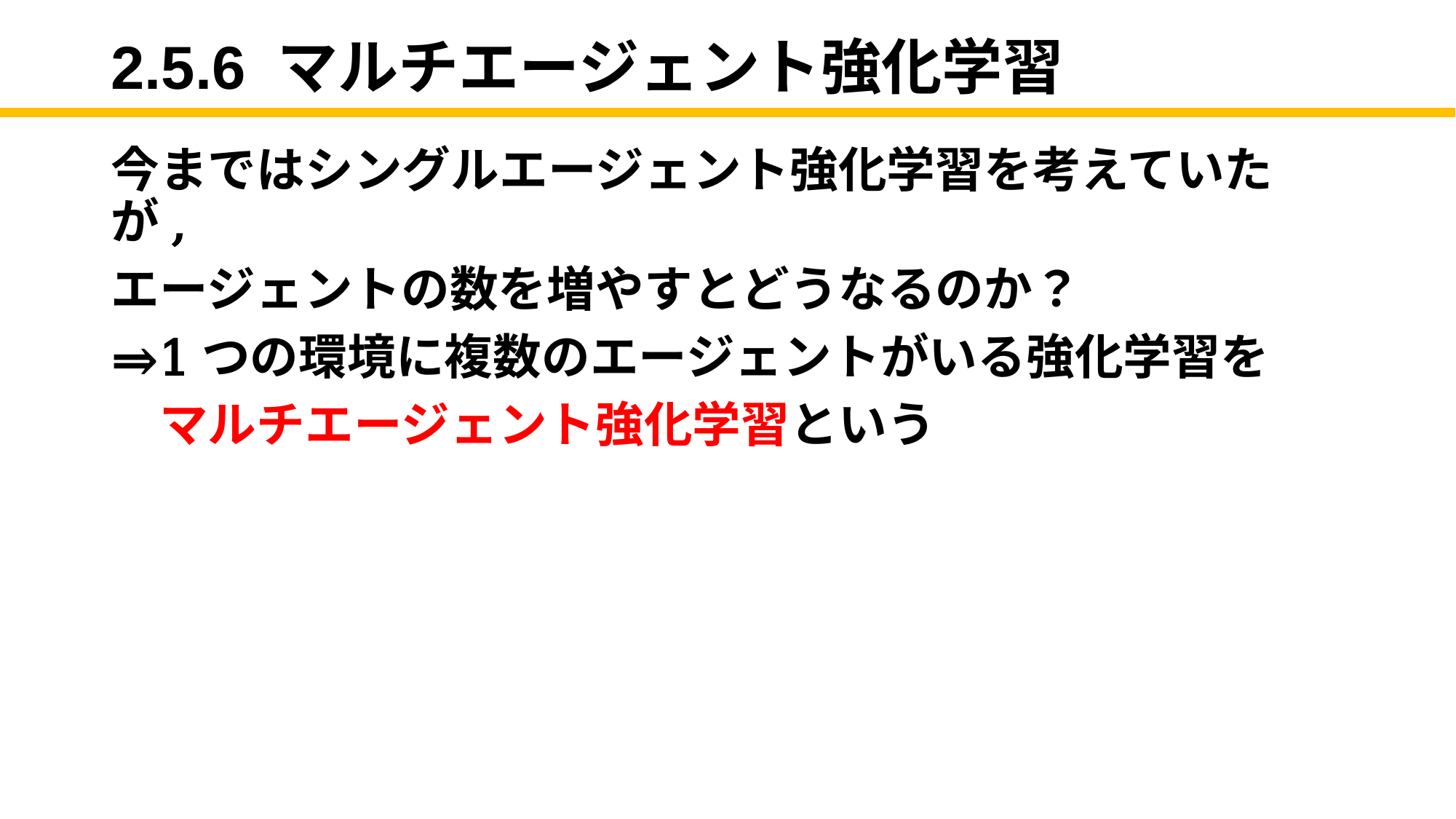

# 2.5.6 マルチエージェント強化学習
今まではシングルエージェント強化学習を考えていたが,
エージェントの数を増やすとどうなるのか？
⇒1つの環境に複数のエージェントがいる強化学習を
　マルチエージェント強化学習という